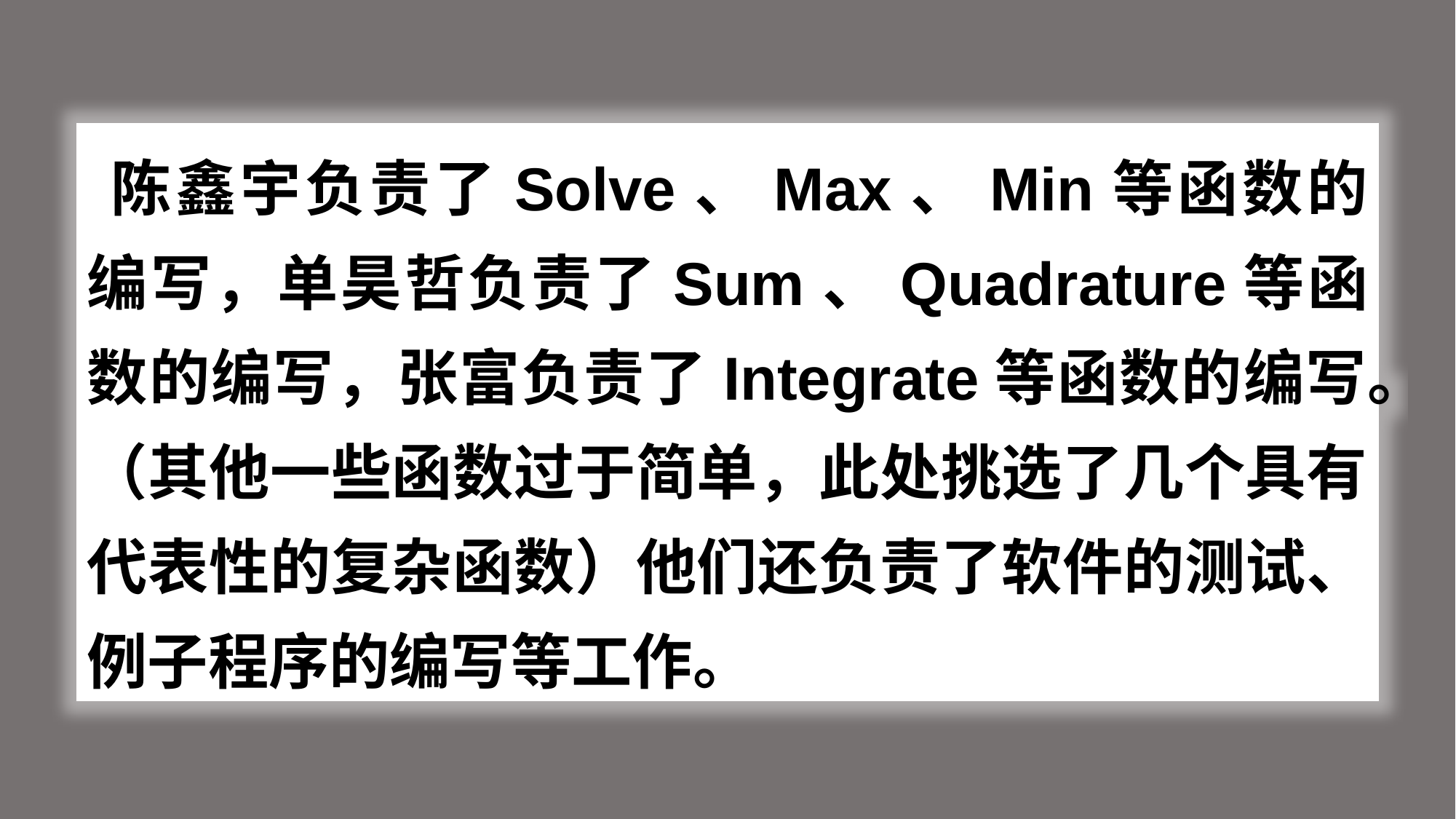

陈鑫宇负责了Solve、Max、Min等函数的编写，单昊哲负责了Sum、Quadrature等函数的编写，张富负责了Integrate等函数的编写。（其他一些函数过于简单，此处挑选了几个具有代表性的复杂函数）他们还负责了软件的测试、例子程序的编写等工作。